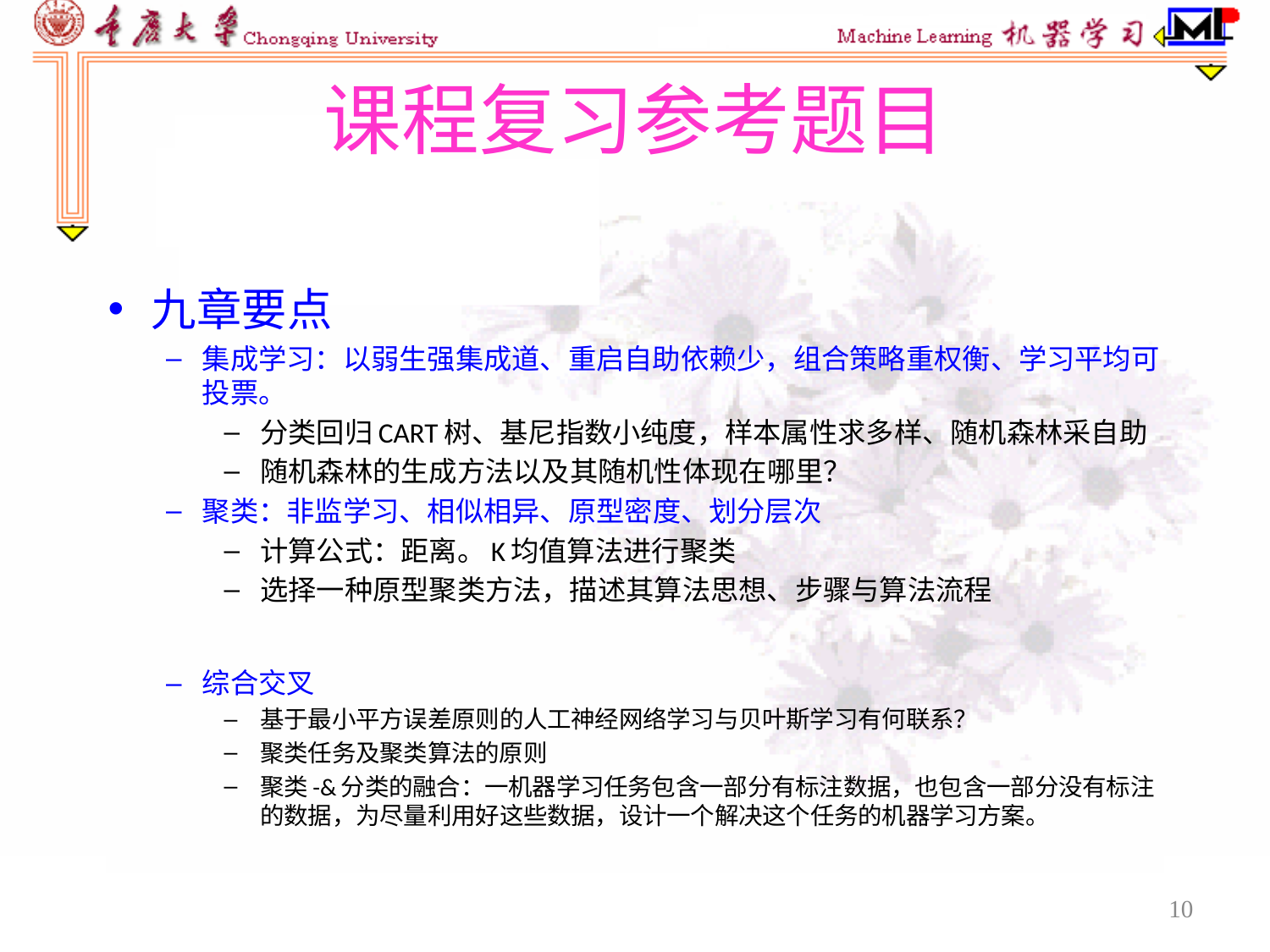

# 课程复习参考题目
九章要点
集成学习：以弱生强集成道、重启自助依赖少，组合策略重权衡、学习平均可投票。
分类回归CART树、基尼指数小纯度，样本属性求多样、随机森林采自助
随机森林的生成方法以及其随机性体现在哪里？
聚类：非监学习、相似相异、原型密度、划分层次
计算公式：距离。K均值算法进行聚类
选择一种原型聚类方法，描述其算法思想、步骤与算法流程

综合交叉
基于最小平方误差原则的人工神经网络学习与贝叶斯学习有何联系？
聚类任务及聚类算法的原则
聚类-&分类的融合：一机器学习任务包含一部分有标注数据，也包含一部分没有标注的数据，为尽量利用好这些数据，设计一个解决这个任务的机器学习方案。
10